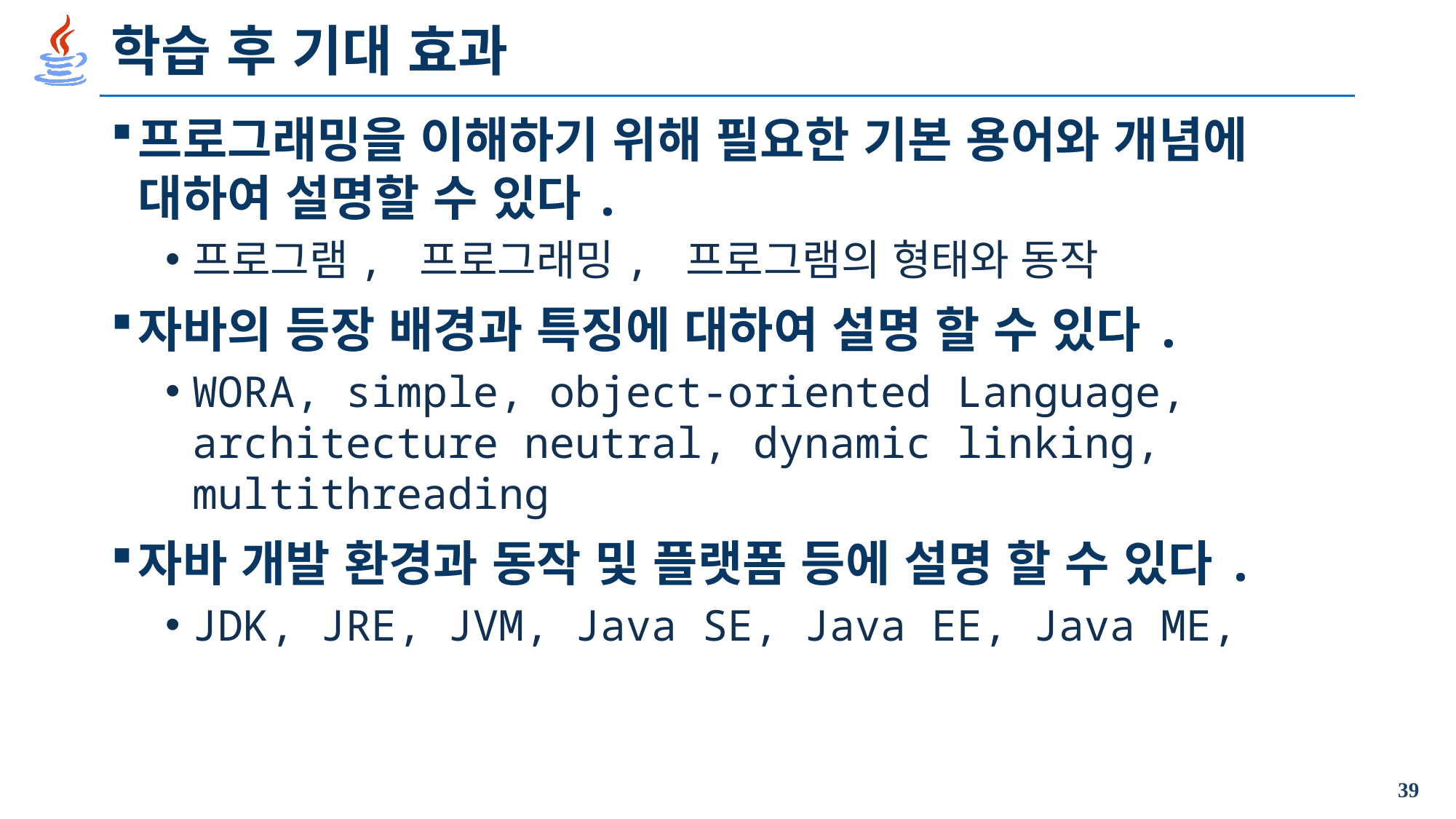

# 학습 후 기대 효과
프로그래밍을 이해하기 위해 필요한 기본 용어와 개념에 대하여 설명할 수 있다.
프로그램, 프로그래밍, 프로그램의 형태와 동작
자바의 등장 배경과 특징에 대하여 설명 할 수 있다.
WORA, simple, object-oriented Language, architecture neutral, dynamic linking, multithreading
자바 개발 환경과 동작 및 플랫폼 등에 설명 할 수 있다.
JDK, JRE, JVM, Java SE, Java EE, Java ME,
39